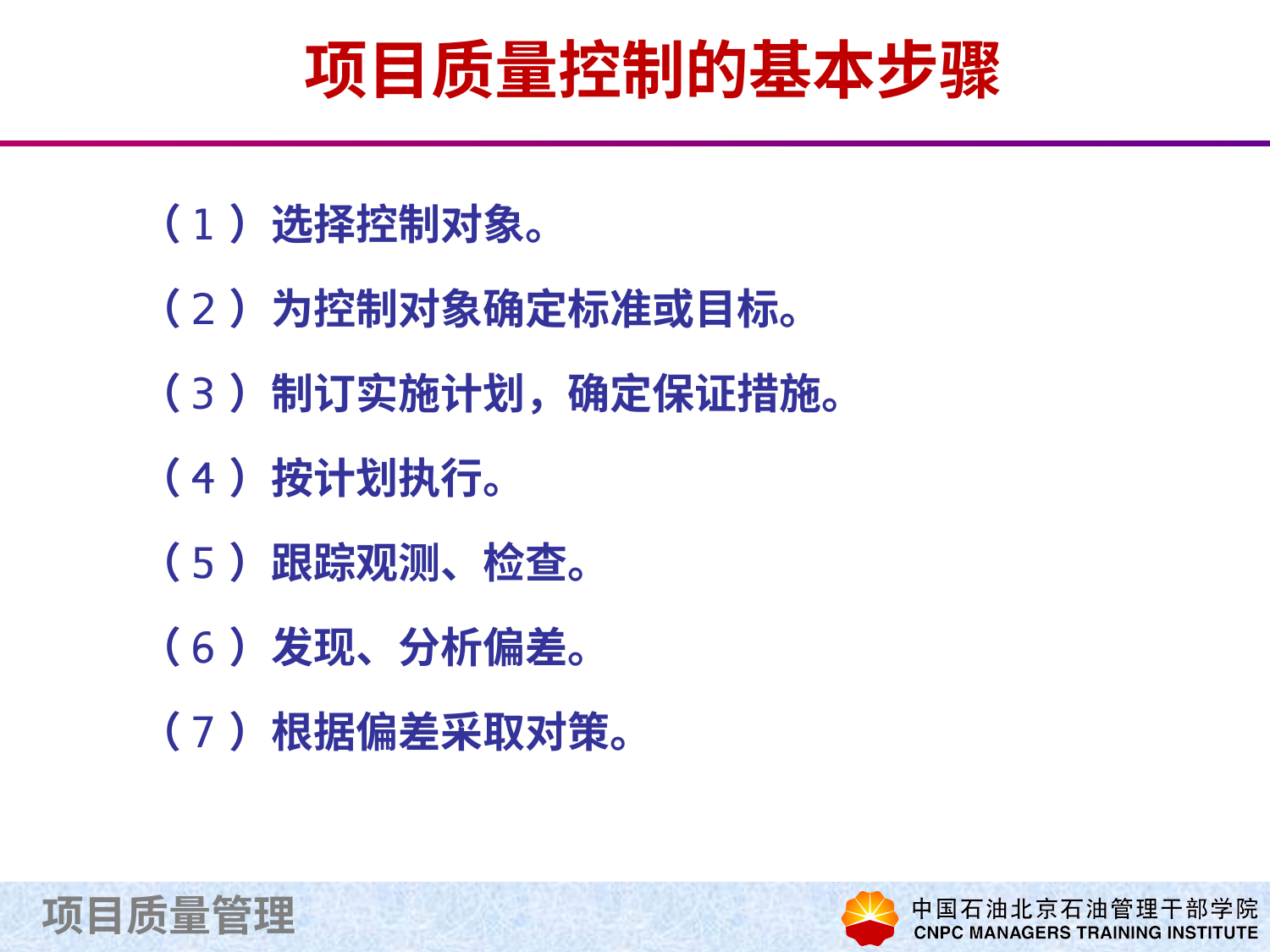

# 项目质量控制的基本步骤
（1）选择控制对象。
（2）为控制对象确定标准或目标。
（3）制订实施计划，确定保证措施。
（4）按计划执行。
（5）跟踪观测、检查。
（6）发现、分析偏差。
（7）根据偏差采取对策。